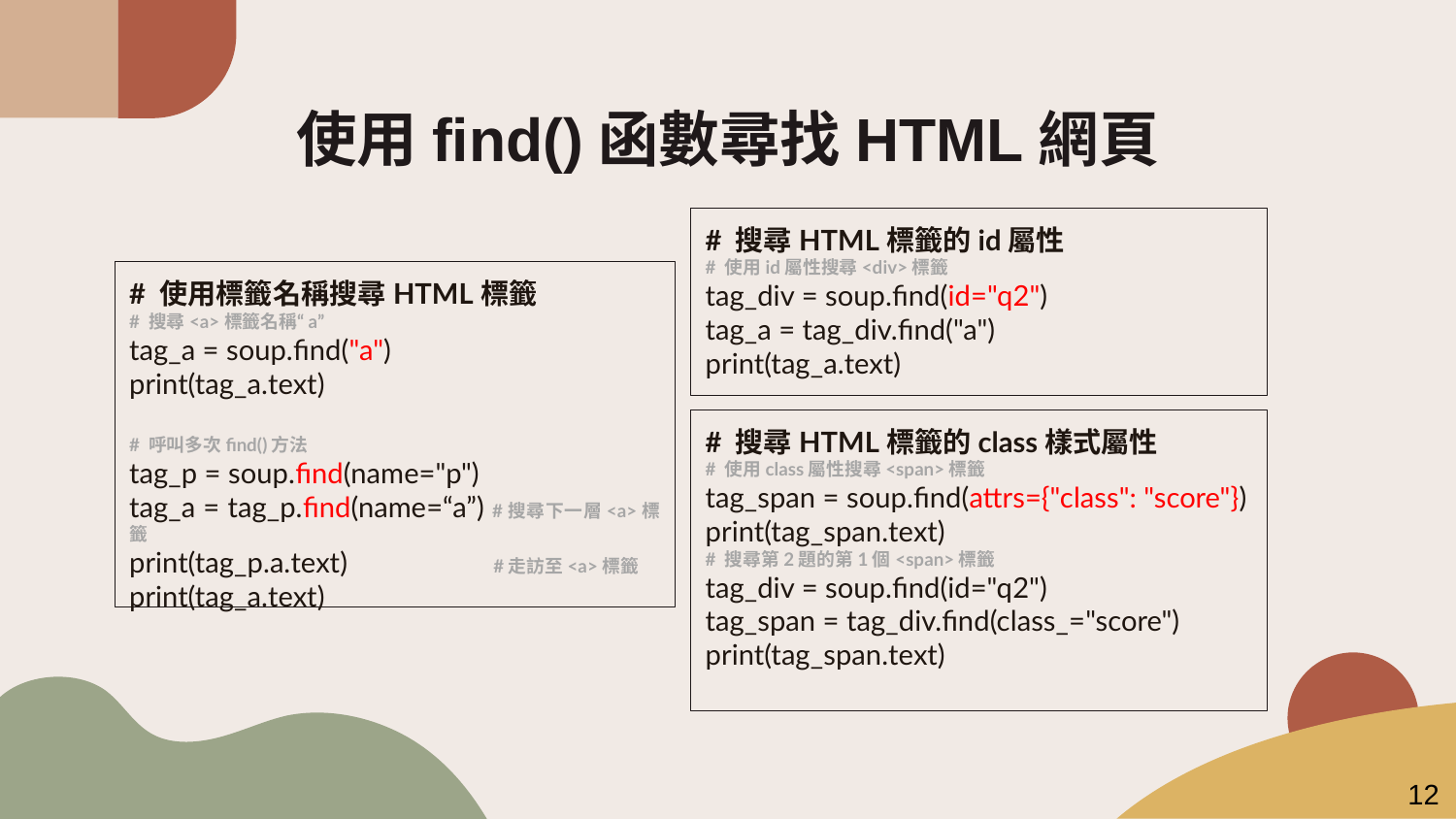

# 使用find()函數尋找HTML網頁
# 搜尋HTML標籤的id屬性
# 使用id屬性搜尋<div>標籤
tag_div = soup.find(id="q2")
tag_a = tag_div.find("a")
print(tag_a.text)
# 使用標籤名稱搜尋HTML標籤
# 搜尋<a>標籤名稱“a”
tag_a = soup.find("a")
print(tag_a.text)

# 呼叫多次find()方法
tag_p = soup.find(name="p")
tag_a = tag_p.find(name=“a”) #搜尋下一層<a>標籤
print(tag_p.a.text)                    #走訪至<a>標籤
print(tag_a.text)
# 搜尋HTML標籤的class樣式屬性
# 使用class屬性搜尋<span>標籤
tag_span = soup.find(attrs={"class": "score"})
print(tag_span.text)
# 搜尋第2題的第1個<span>標籤
tag_div = soup.find(id="q2")
tag_span = tag_div.find(class_="score")
print(tag_span.text)
12